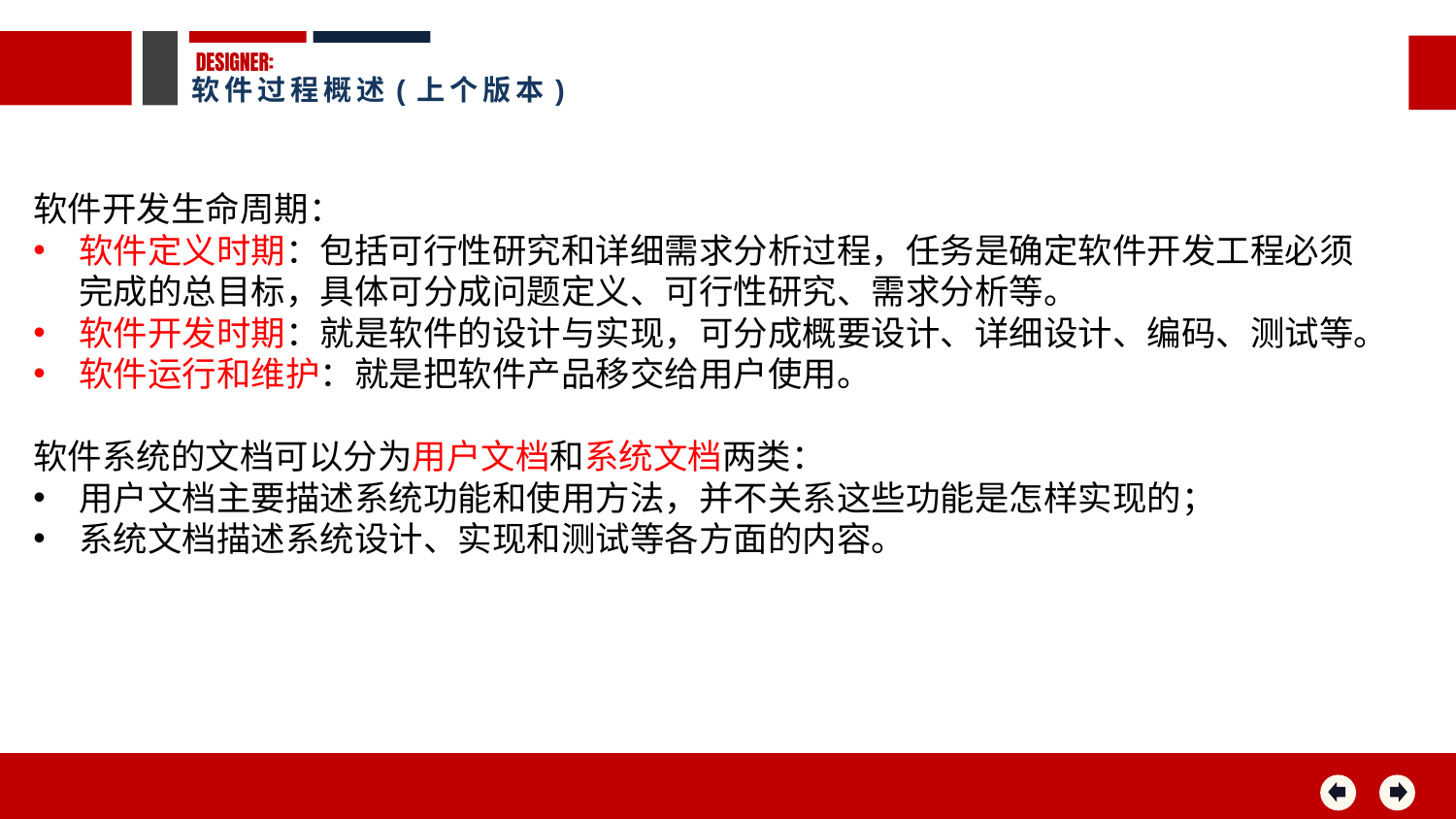

DESIGNER:
软件过程概述(上个版本)
软件开发生命周期：
软件定义时期：包括可行性研究和详细需求分析过程，任务是确定软件开发工程必须完成的总目标，具体可分成问题定义、可行性研究、需求分析等。
软件开发时期：就是软件的设计与实现，可分成概要设计、详细设计、编码、测试等。
软件运行和维护：就是把软件产品移交给用户使用。

软件系统的文档可以分为用户文档和系统文档两类：
用户文档主要描述系统功能和使用方法，并不关系这些功能是怎样实现的；
系统文档描述系统设计、实现和测试等各方面的内容。